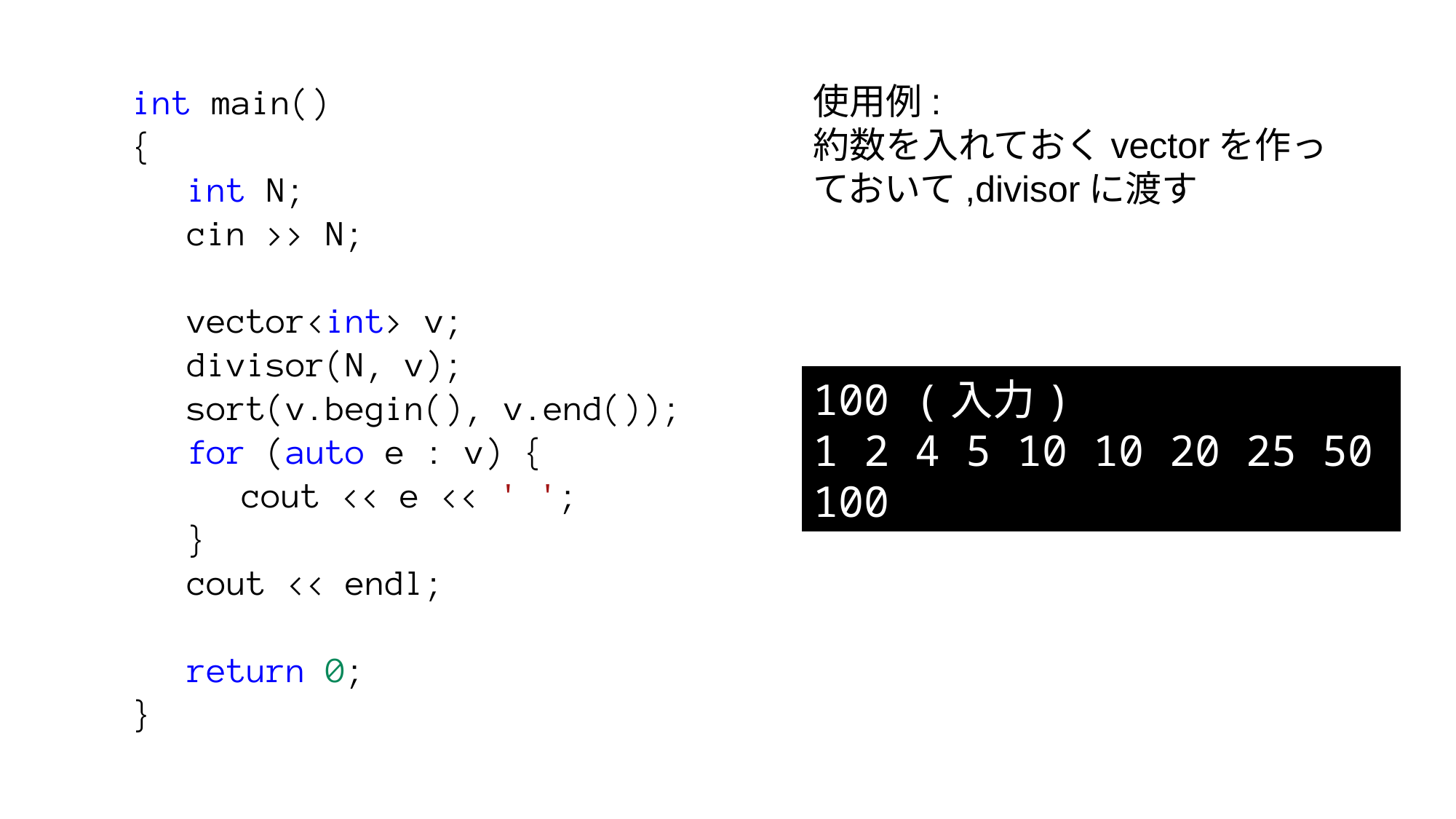

int main()
{
int N;
cin >> N;
vector<int> v;
divisor(N, v);
sort(v.begin(), v.end());
for (auto e : v) {
cout << e << ' ';
}
cout << endl;
return 0;
}
使用例:
約数を入れておくvectorを作っておいて,divisorに渡す
100 (入力)
1 2 4 5 10 10 20 25 50 100